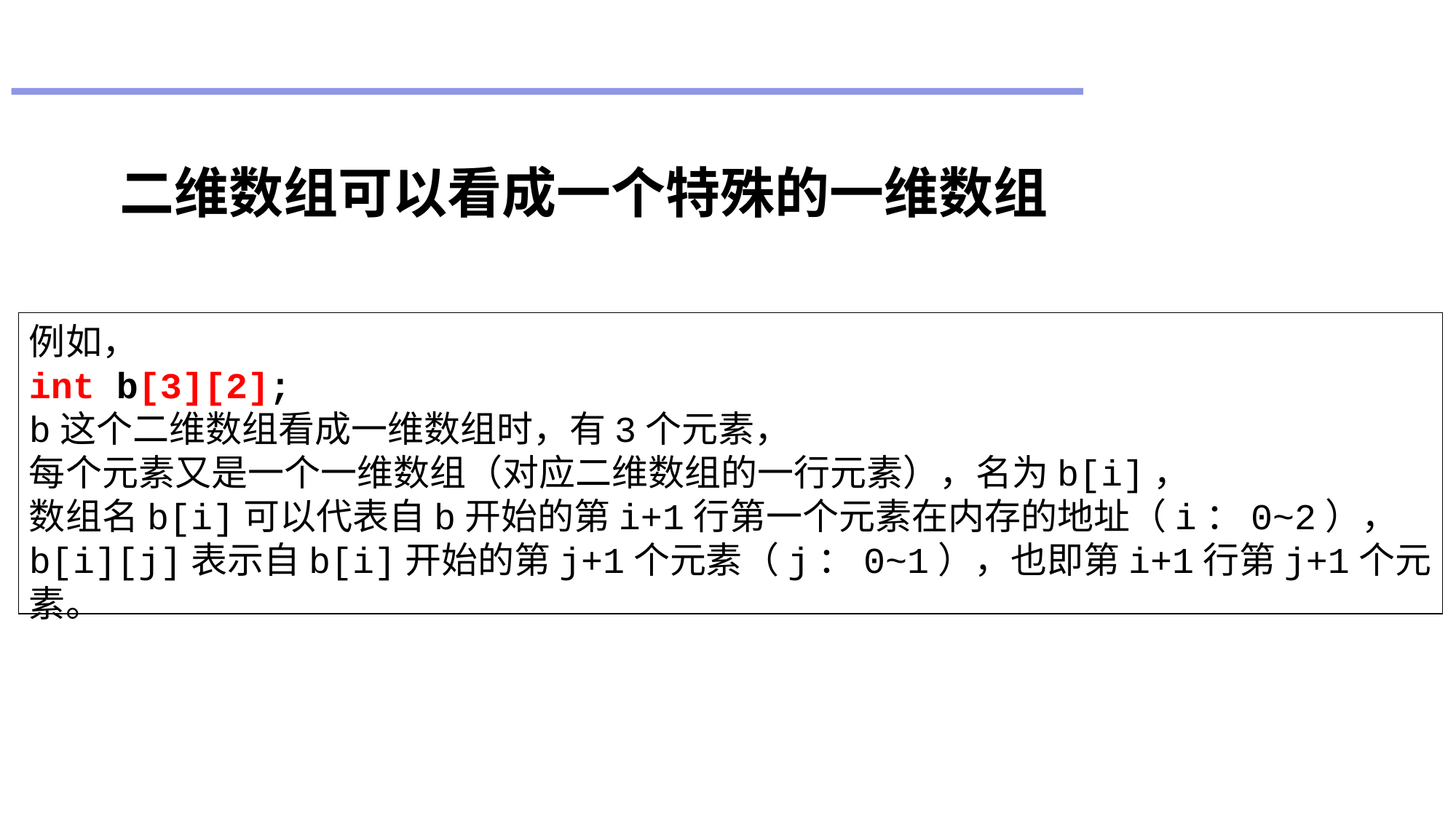

# 二维数组可以看成一个特殊的一维数组
例如，
int b[3][2];
b这个二维数组看成一维数组时，有3个元素，
每个元素又是一个一维数组（对应二维数组的一行元素），名为b[i]，
数组名b[i]可以代表自b开始的第i+1行第一个元素在内存的地址（i：0~2），
b[i][j]表示自b[i]开始的第j+1个元素（j：0~1），也即第i+1行第j+1个元素。